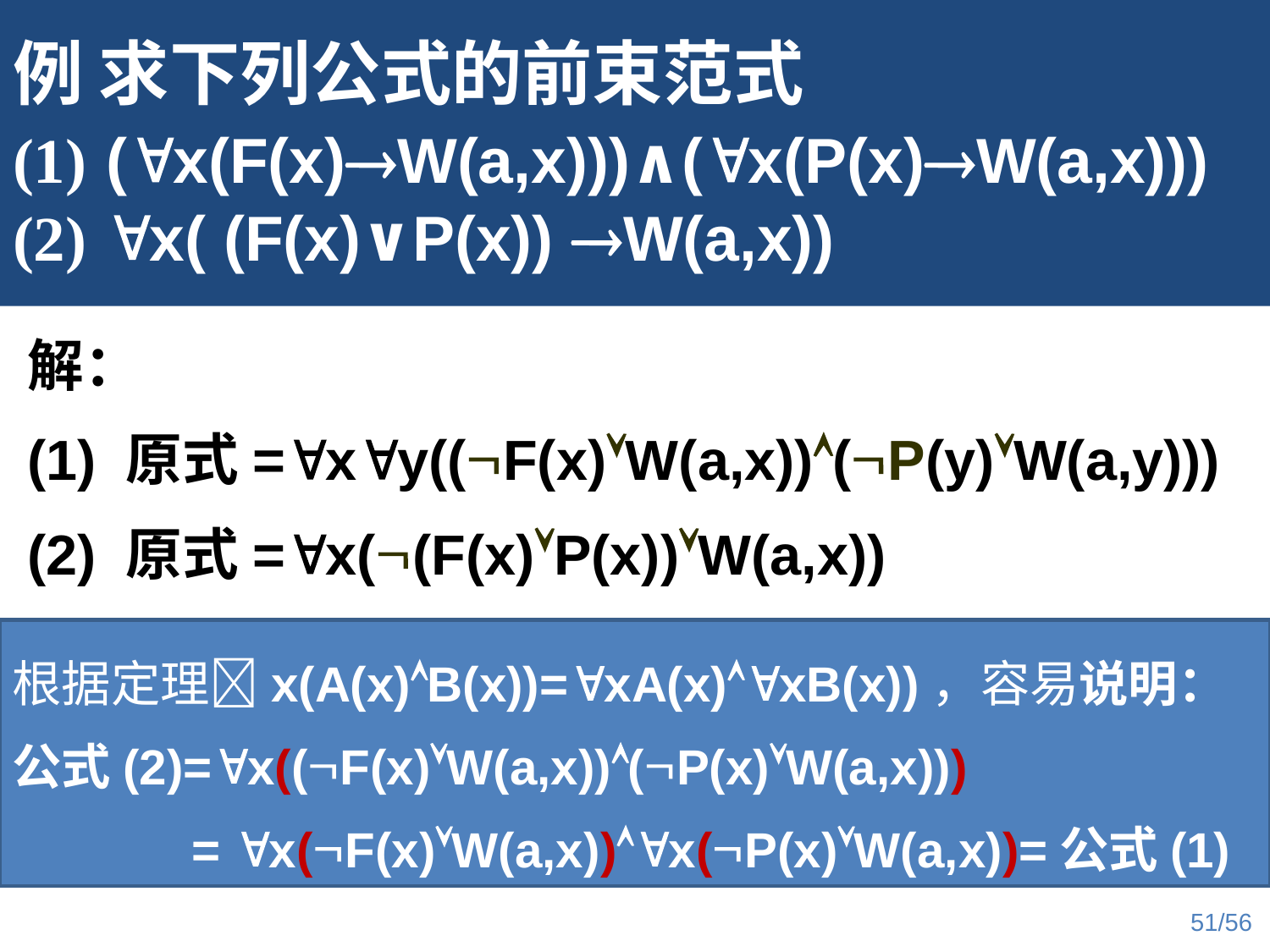

例 求下列公式的前束范式
(1) (∀x(F(x)→W(a,x)))∧(∀x(P(x)→W(a,x)))
(2) ∀x( (F(x)∨P(x)) →W(a,x))
解：
(1) 原式=∀x∀y((¬F(x)∨W(a,x))∧(¬P(y)∨W(a,y)))
(2) 原式=∀x(¬(F(x)∨P(x))∨W(a,x))
根据定理∀x(A(x)∧B(x))=∀xA(x)∧∀xB(x))，容易说明：
公式(2)=∀x((¬F(x)∨W(a,x))∧(¬P(x)∨W(a,x)))
             = ∀x(¬F(x)∨W(a,x))∧∀x(¬P(x)∨W(a,x))=公式(1)
51/56